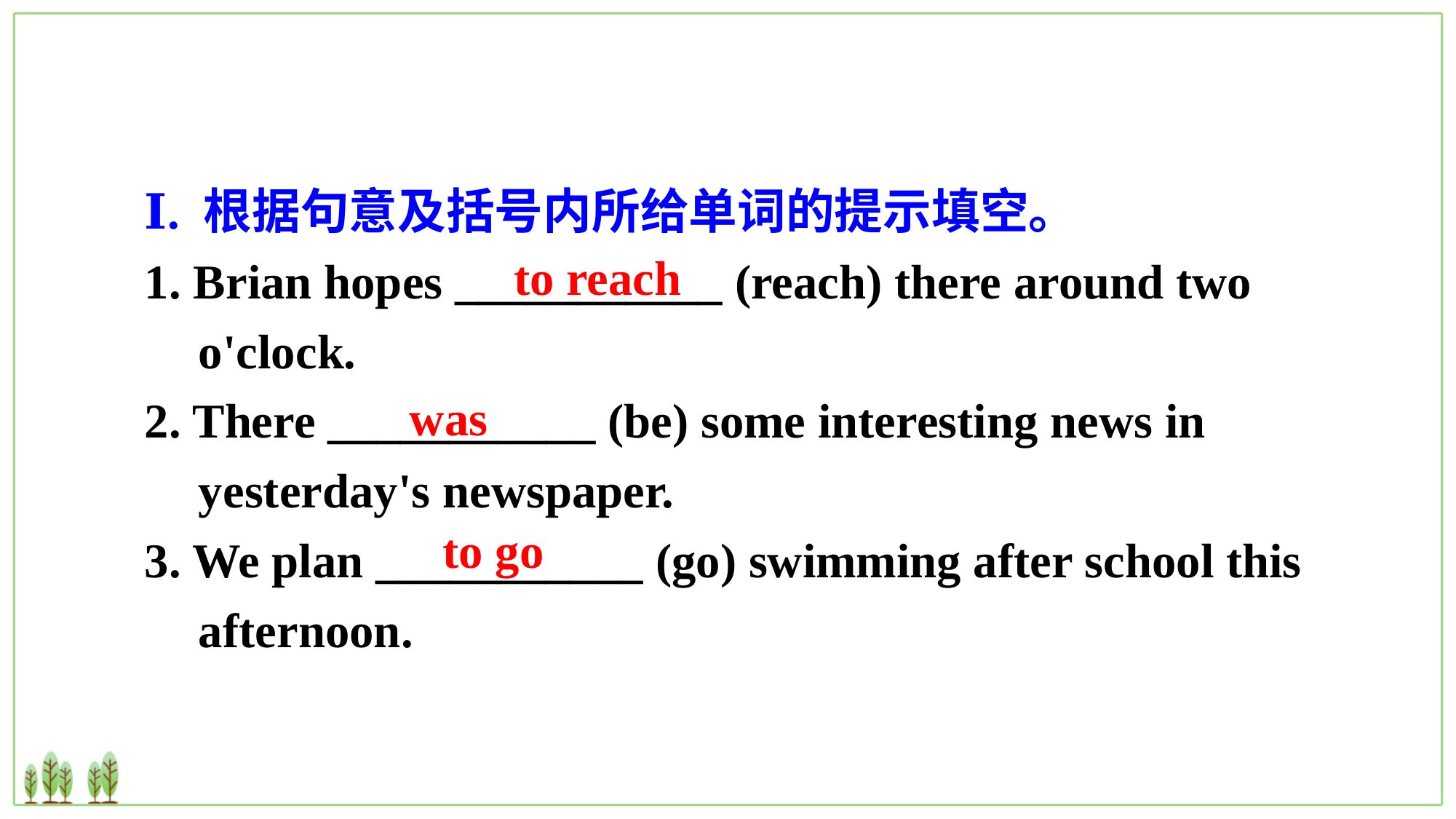

Ⅰ. 根据句意及括号内所给单词的提示填空。
1. Brian hopes ___________ (reach) there around two o'clock.
2. There ___________ (be) some interesting news in yesterday's newspaper.
3. We plan ___________ (go) swimming after school this afternoon.
to reach
was
to go